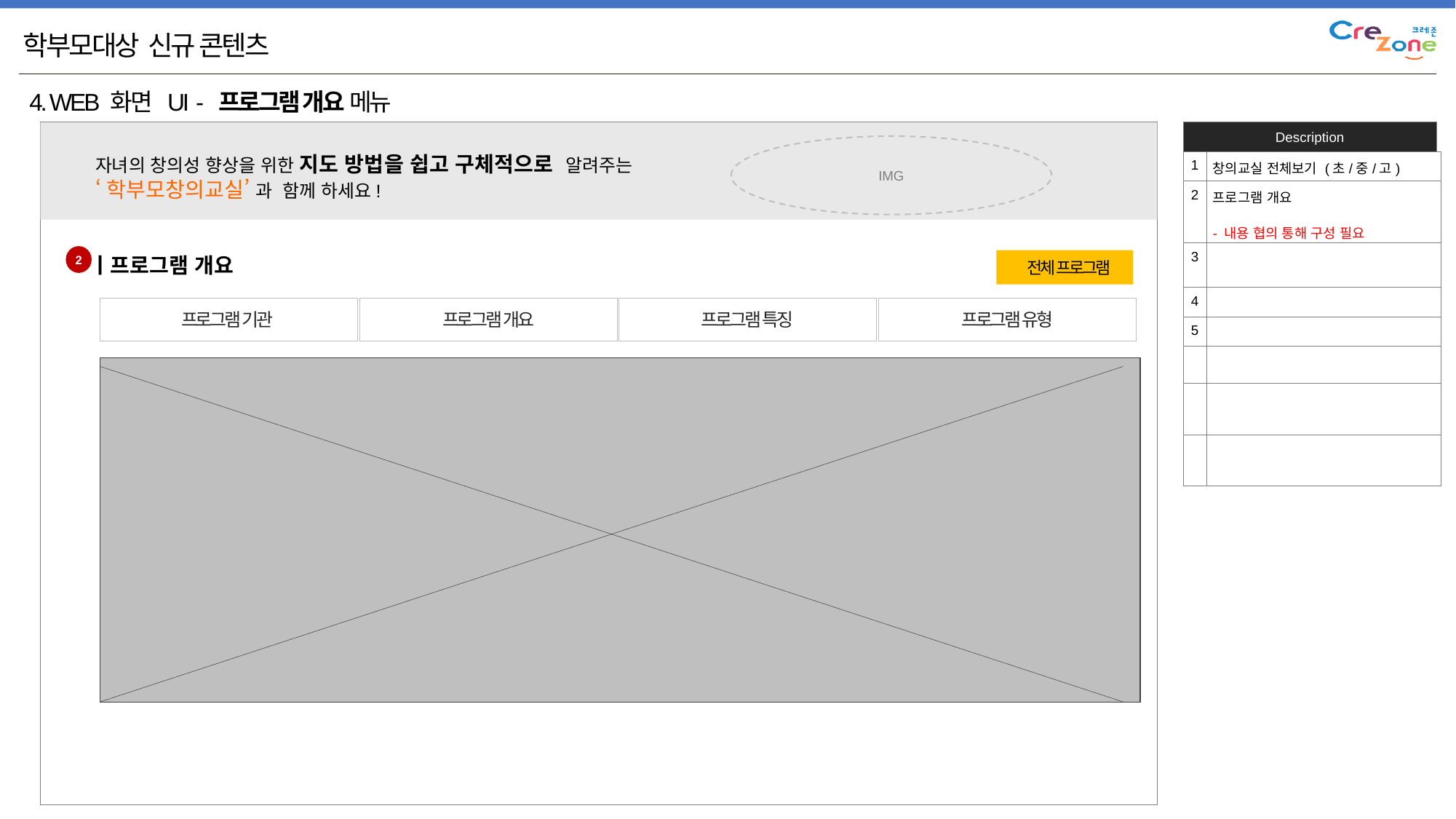

학부모대상  신규 콘텐츠
4. WEB 화면  UI  -  프로그램 개요 메뉴

IMG
자녀의 창의성 향상을 위한 지도 방법을 쉽고 구체적으로  알려주는
‘학부모창의교실’ 과  함께 하세요!
| 1 | 창의교실 전체보기 (초/중/고) |
| --- | --- |
| 2 | 프로그램 개요 - 내용 협의 통해 구성 필요 |
| 3 |  |
| 4 |  |
| 5 |  |
|  |  |
|  |  |
|  |  |
2
ㅣ프로그램 개요
 전체 프로그램
프로그램 기관
프로그램 개요
프로그램 특징
프로그램 유형

콘텐츠 내용